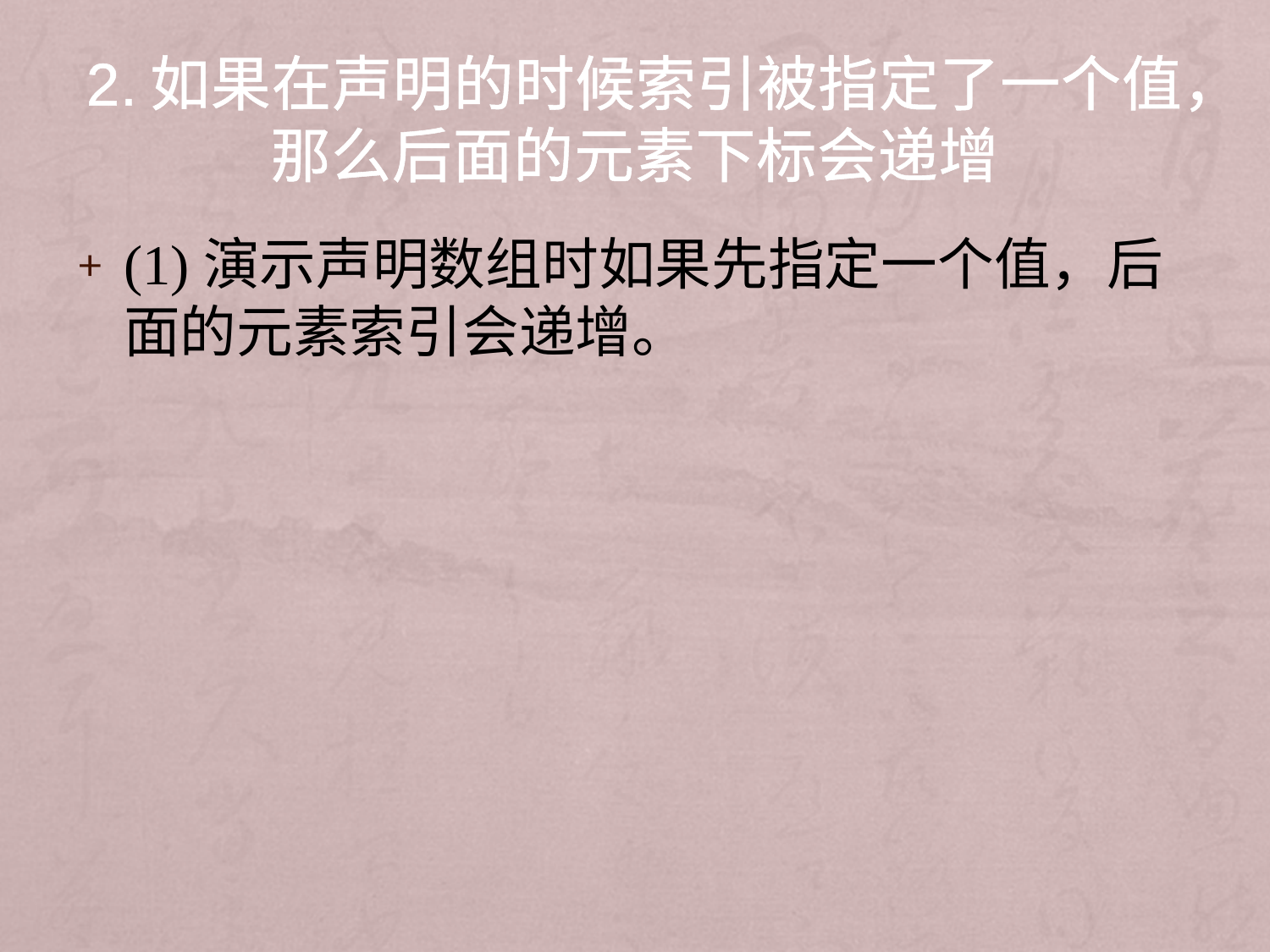

# 2.如果在声明的时候索引被指定了一个值，那么后面的元素下标会递增
(1)演示声明数组时如果先指定一个值，后面的元素索引会递增。